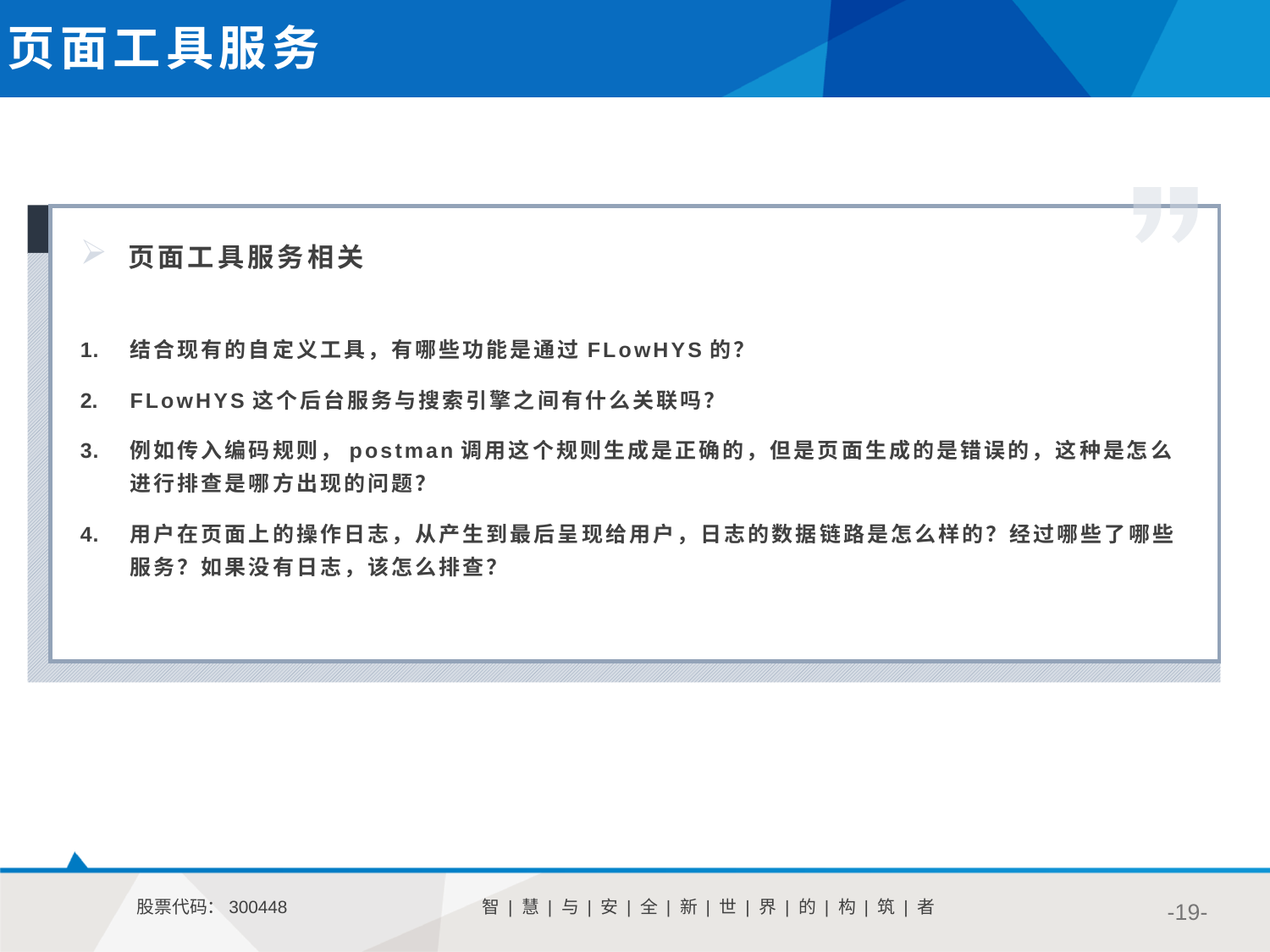

页面工具服务

页面工具服务相关
结合现有的自定义工具，有哪些功能是通过FLowHYS的？
FLowHYS这个后台服务与搜索引擎之间有什么关联吗？
例如传入编码规则，postman调用这个规则生成是正确的，但是页面生成的是错误的，这种是怎么进行排查是哪方出现的问题？
用户在页面上的操作日志，从产生到最后呈现给用户，日志的数据链路是怎么样的？经过哪些了哪些服务？如果没有日志，该怎么排查？